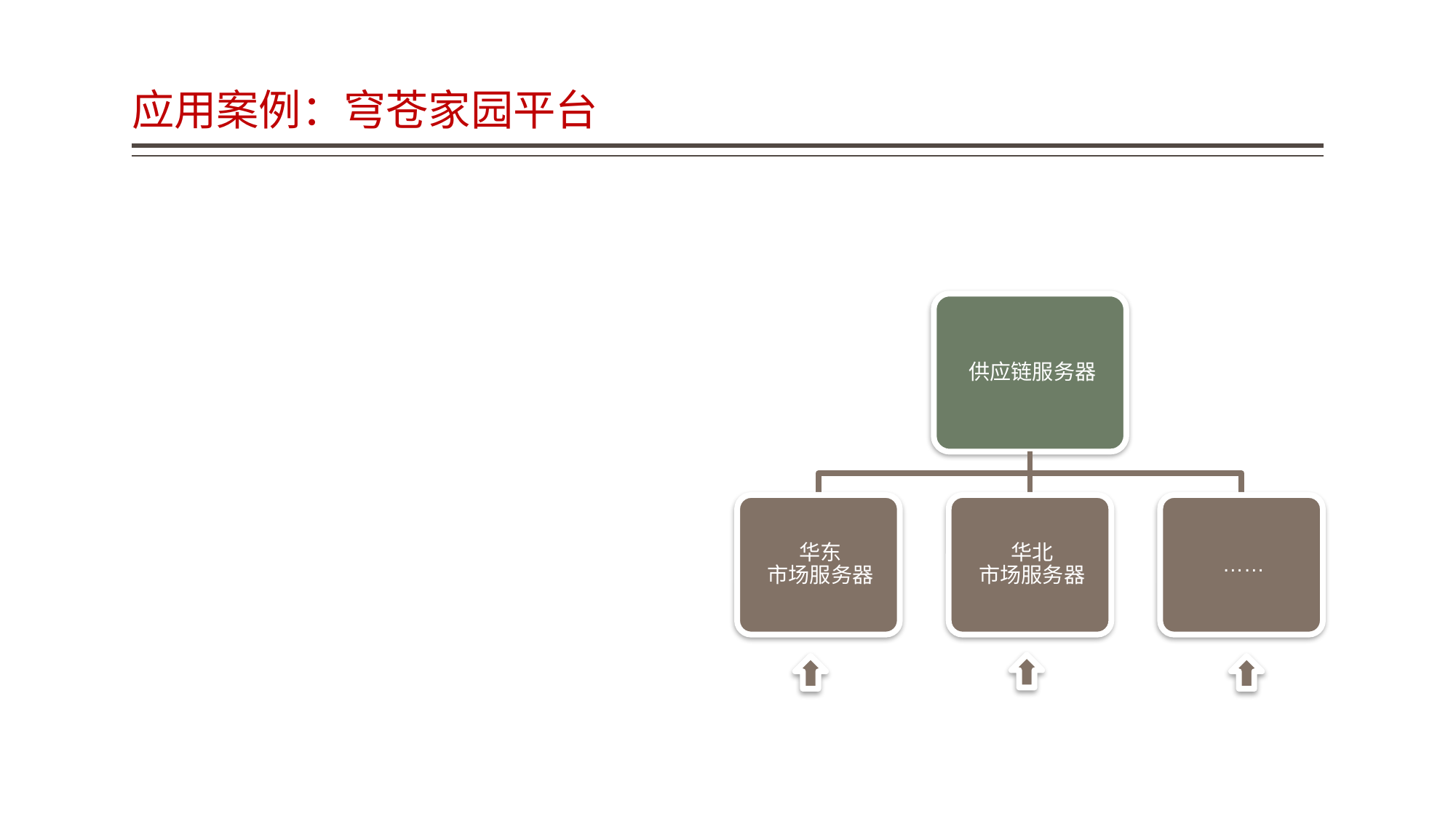

# 应用案例：穹苍家园平台

供应链服务器
华东
市场服务器
华北
市场服务器
……